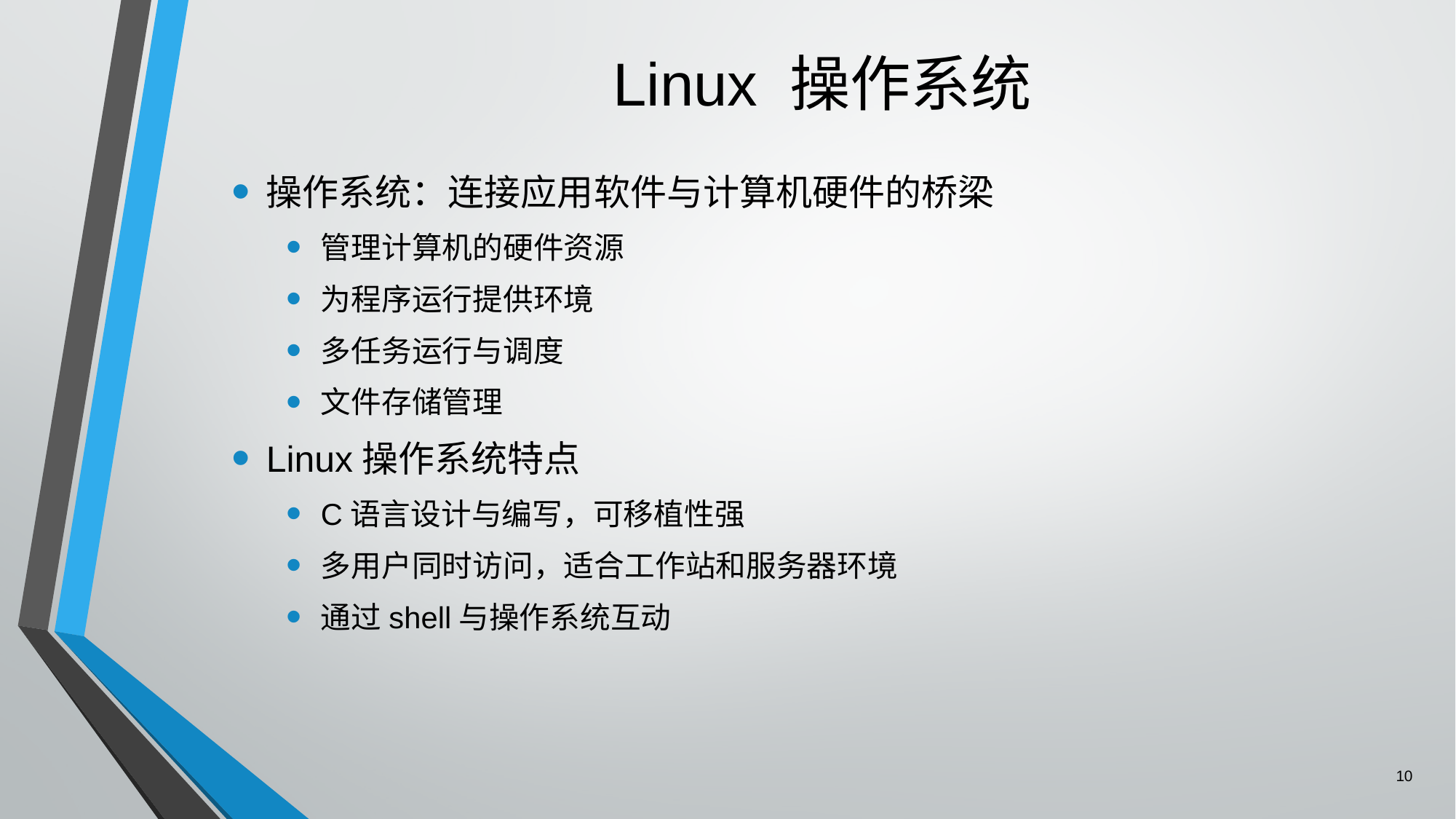

# Linux 操作系统
操作系统：连接应用软件与计算机硬件的桥梁
管理计算机的硬件资源
为程序运行提供环境
多任务运行与调度
文件存储管理
Linux操作系统特点
C语言设计与编写，可移植性强
多用户同时访问，适合工作站和服务器环境
通过shell与操作系统互动
10